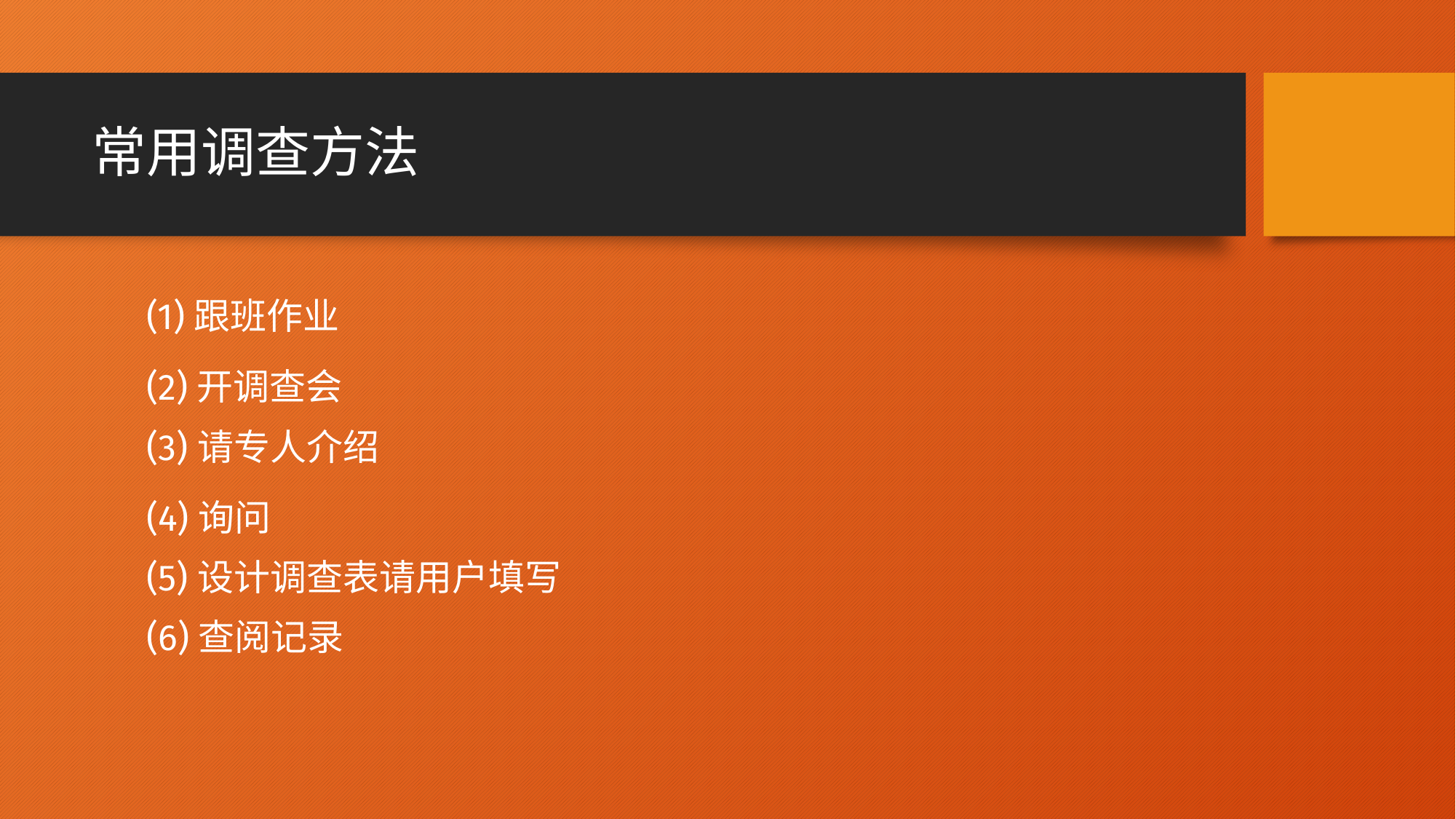

# 常用调查方法
(1)跟班作业
(2)开调查会
(3)请专人介绍
(4)询问
(5)设计调查表请用户填写
(6)查阅记录